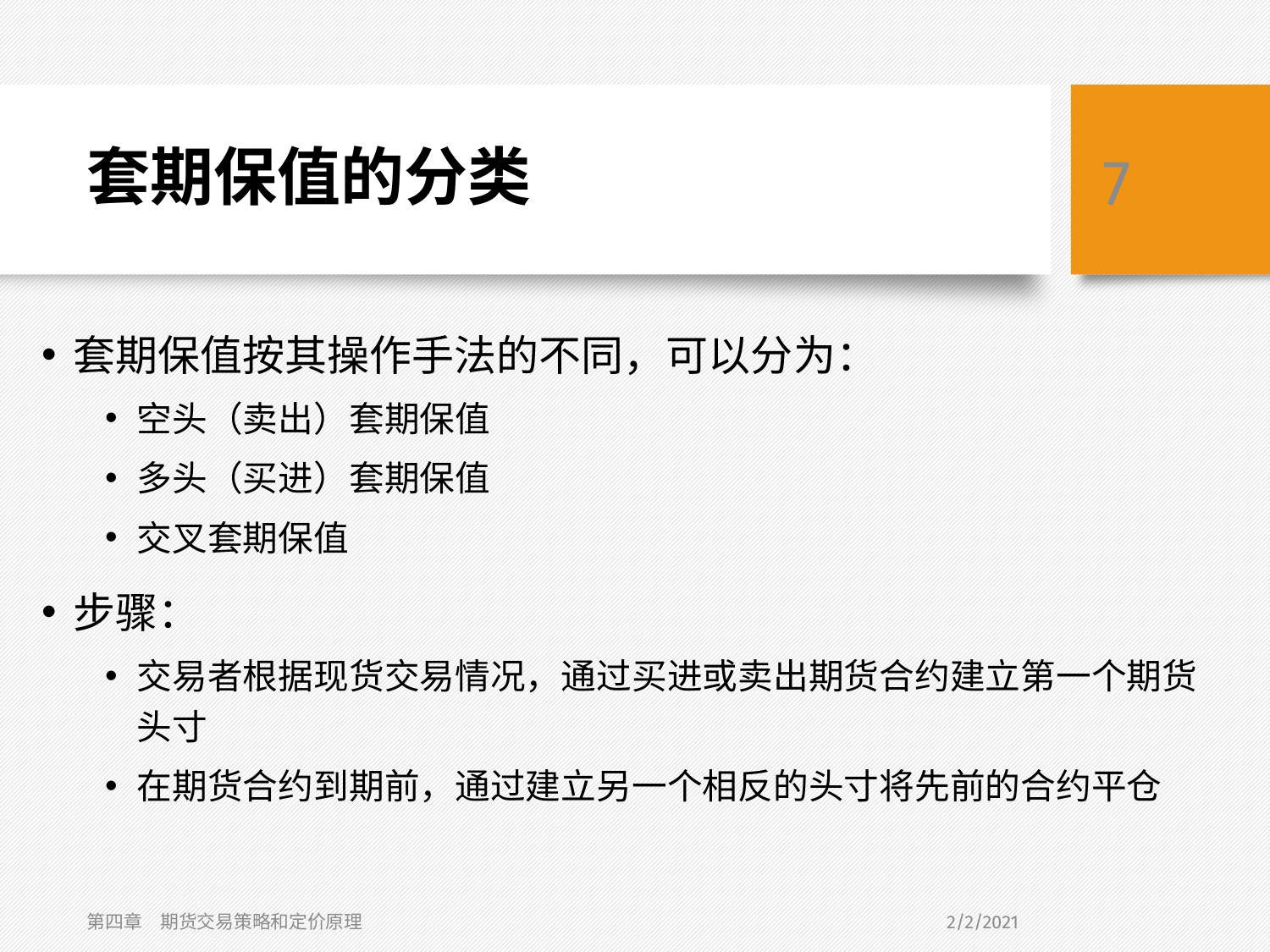

# 套期保值的分类
7
套期保值按其操作手法的不同，可以分为：
空头（卖出）套期保值
多头（买进）套期保值
交叉套期保值
步骤：
交易者根据现货交易情况，通过买进或卖出期货合约建立第一个期货头寸
在期货合约到期前，通过建立另一个相反的头寸将先前的合约平仓
2/2/2021
第四章　期货交易策略和定价原理